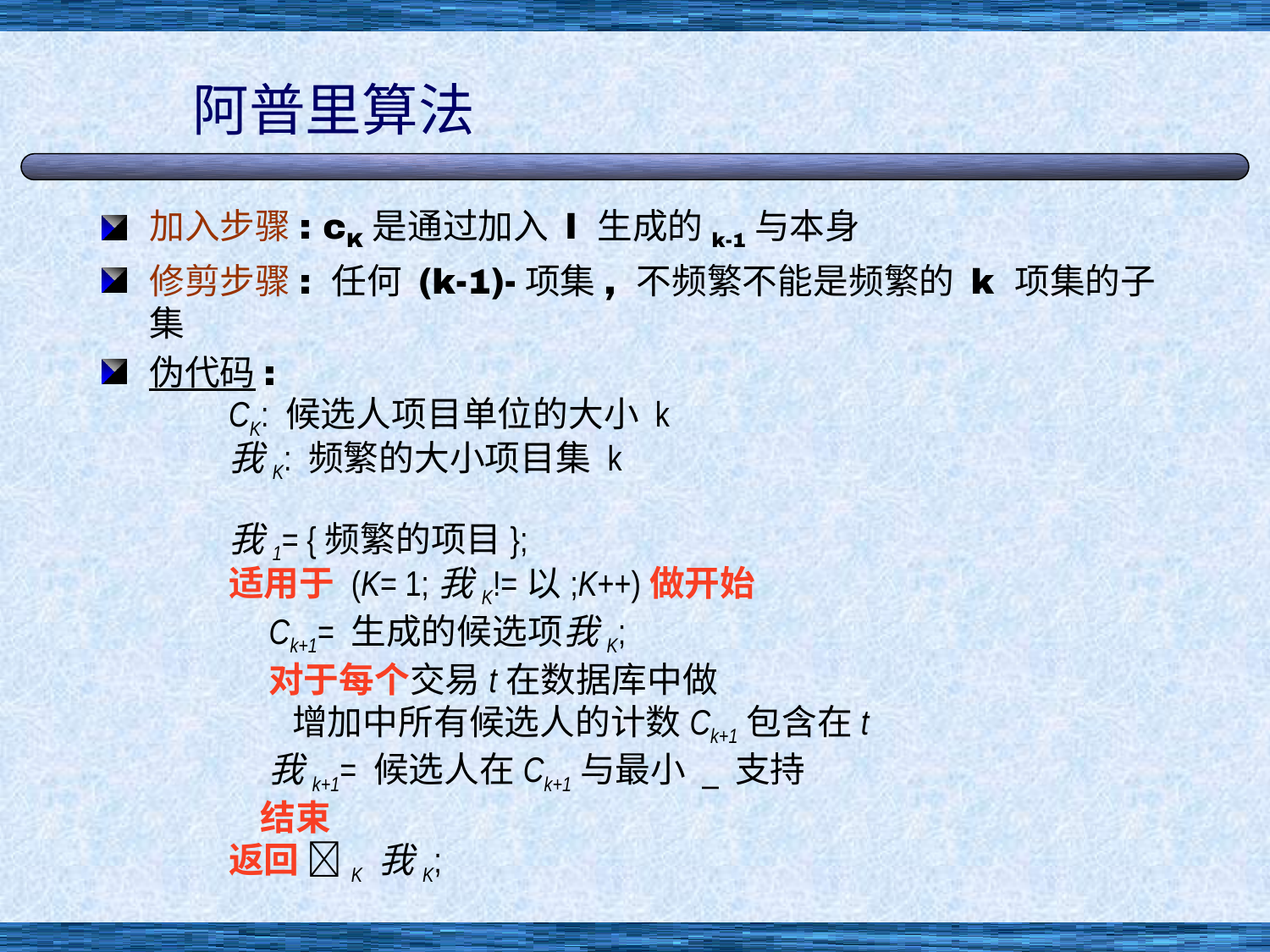

# 阿普里算法
加入步骤: cK是通过加入 l 生成的k-1与本身
修剪步骤: 任何 (k-1)-项集, 不频繁不能是频繁的 k 项集的子集
伪代码:
CK: 候选人项目单位的大小 k
我K: 频繁的大小项目集 k

我1= {频繁的项目};
适用于 (K= 1;我K!=以;K++)做开始
     Ck+1= 生成的候选项我K;
    对于每个交易t在数据库中做
增加中所有候选人的计数Ck+1包含在t
    我k+1= 候选人在Ck+1与最小 _ 支持
   结束
返回 ∪K 我K;